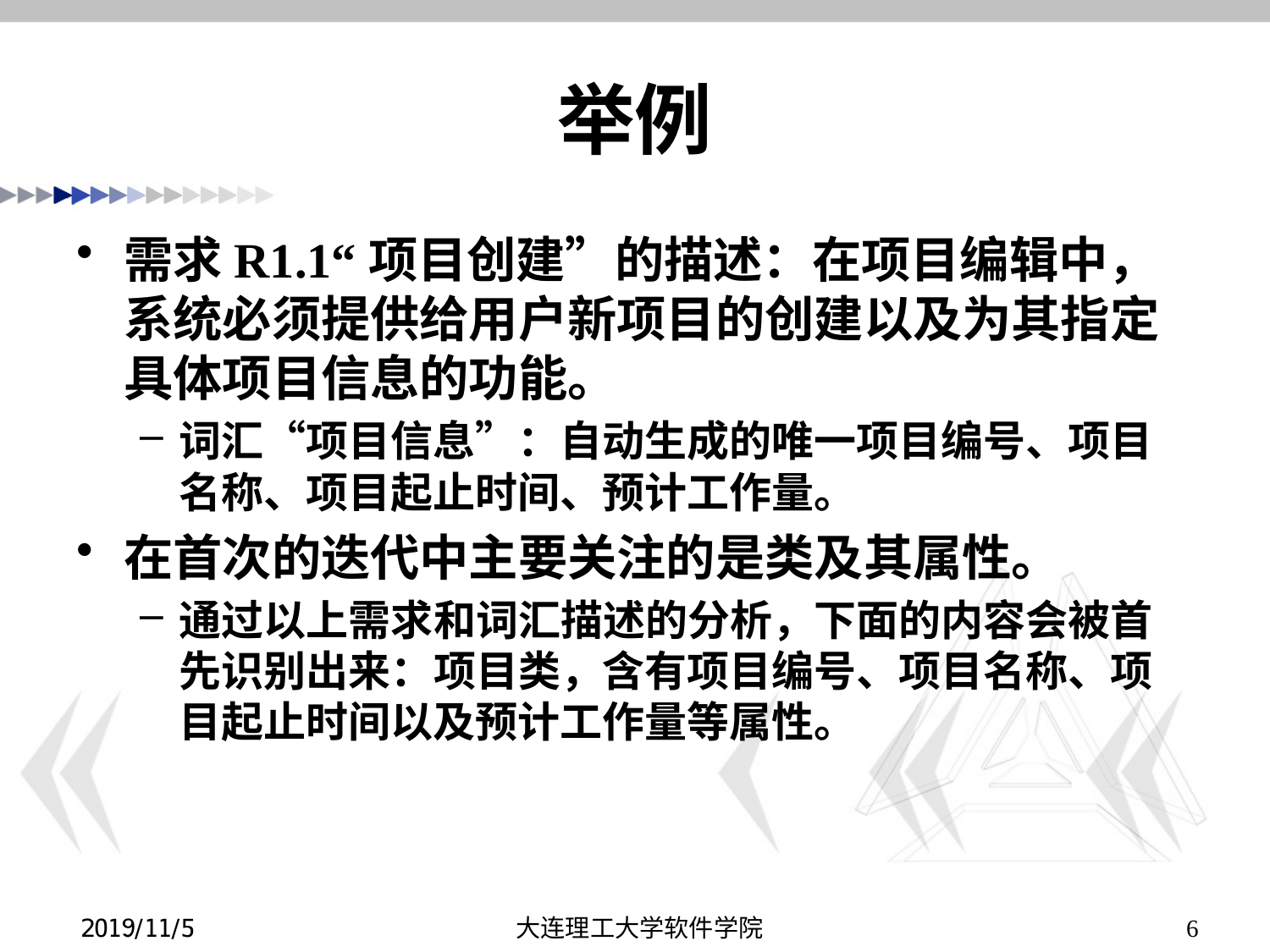

# 举例
需求R1.1“项目创建”的描述：在项目编辑中，系统必须提供给用户新项目的创建以及为其指定具体项目信息的功能。
词汇“项目信息”：自动生成的唯一项目编号、项目名称、项目起止时间、预计工作量。
在首次的迭代中主要关注的是类及其属性。
通过以上需求和词汇描述的分析，下面的内容会被首先识别出来：项目类，含有项目编号、项目名称、项目起止时间以及预计工作量等属性。

2019/11/5
大连理工大学软件学院
6